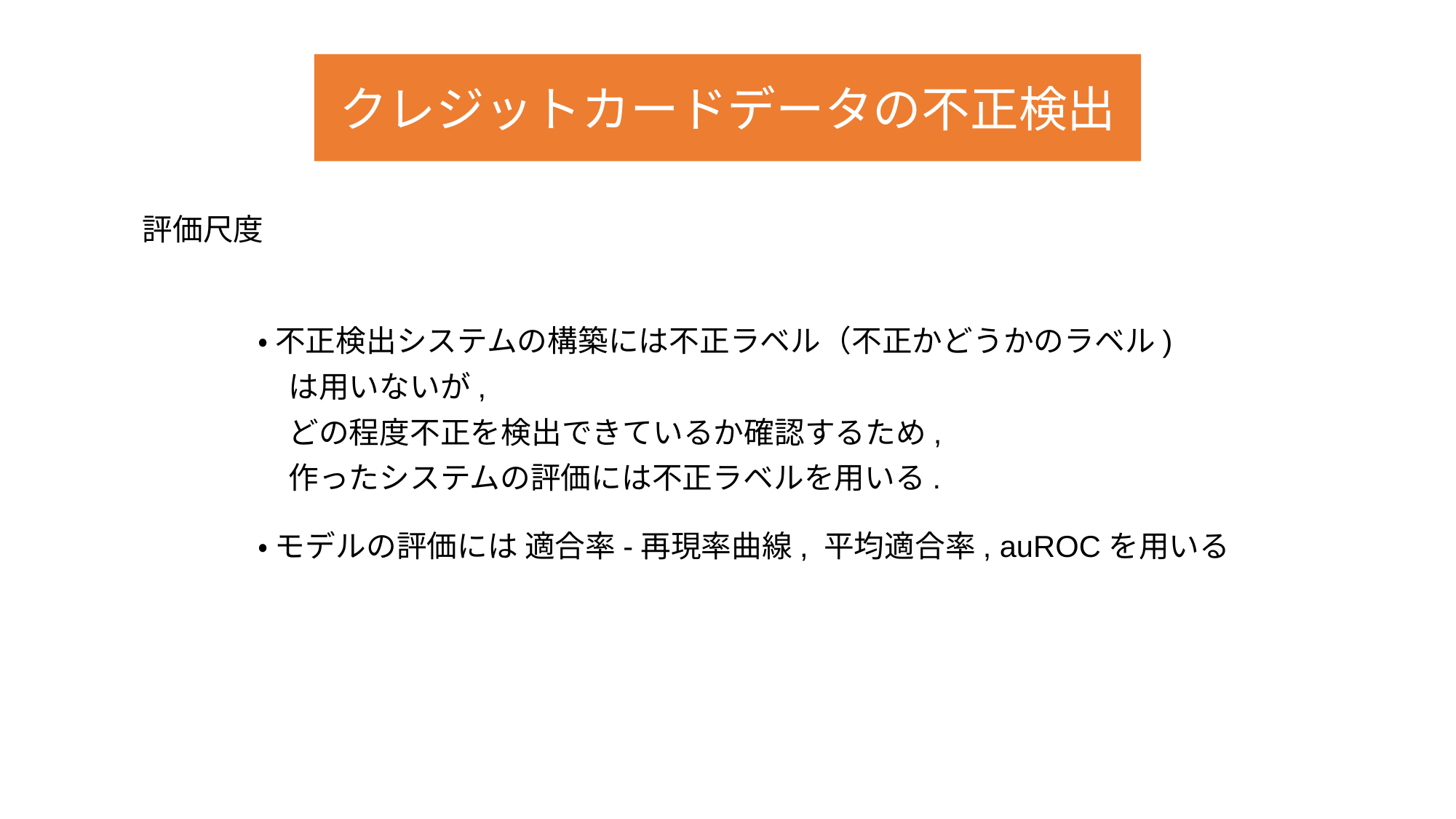

クレジットカードデータの不正検出
評価尺度
・ 不正検出システムの構築には不正ラベル（不正かどうかのラベル)
　は用いないが,
　どの程度不正を検出できているか確認するため,
　作ったシステムの評価には不正ラベルを用いる.
・ モデルの評価には 適合率-再現率曲線, 平均適合率, auROCを用いる